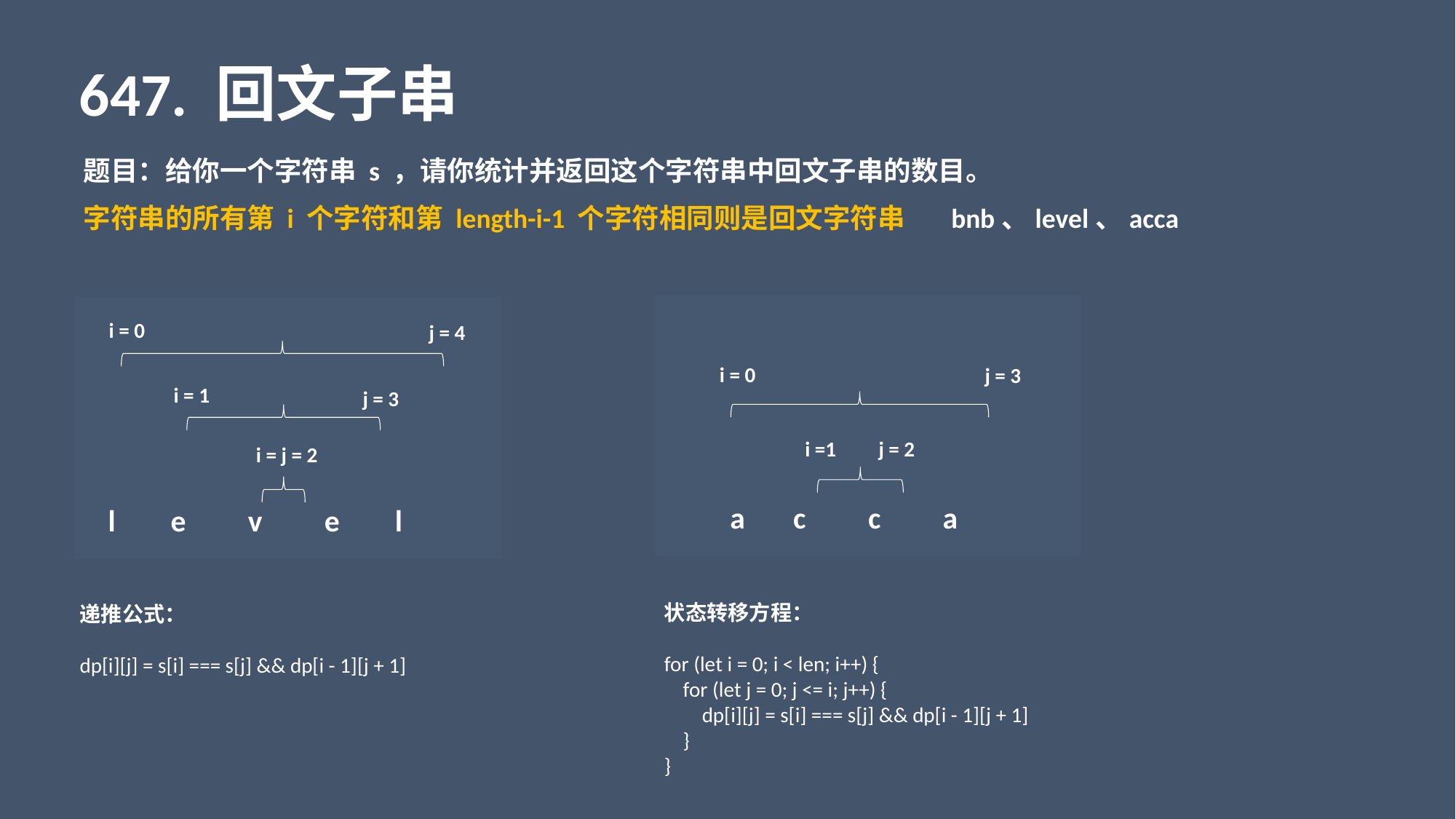

647. 回文子串
题目：给你一个字符串 s ，请你统计并返回这个字符串中回文子串的数目。
字符串的所有第 i 个字符和第 length-i-1 个字符相同则是回文字符串
bnb、level、acca

i = 0
j = 4

i = 1
j = 3
i = j = 2

l        e         v         e        l

i = 0
j = 3
i =1         j = 2

a       c         c         a
状态转移方程：

for (let i = 0; i < len; i++) {
    for (let j = 0; j <= i; j++) {
        dp[i][j] = s[i] === s[j] && dp[i - 1][j + 1]
    }
}
递推公式：

dp[i][j] = s[i] === s[j] && dp[i - 1][j + 1]